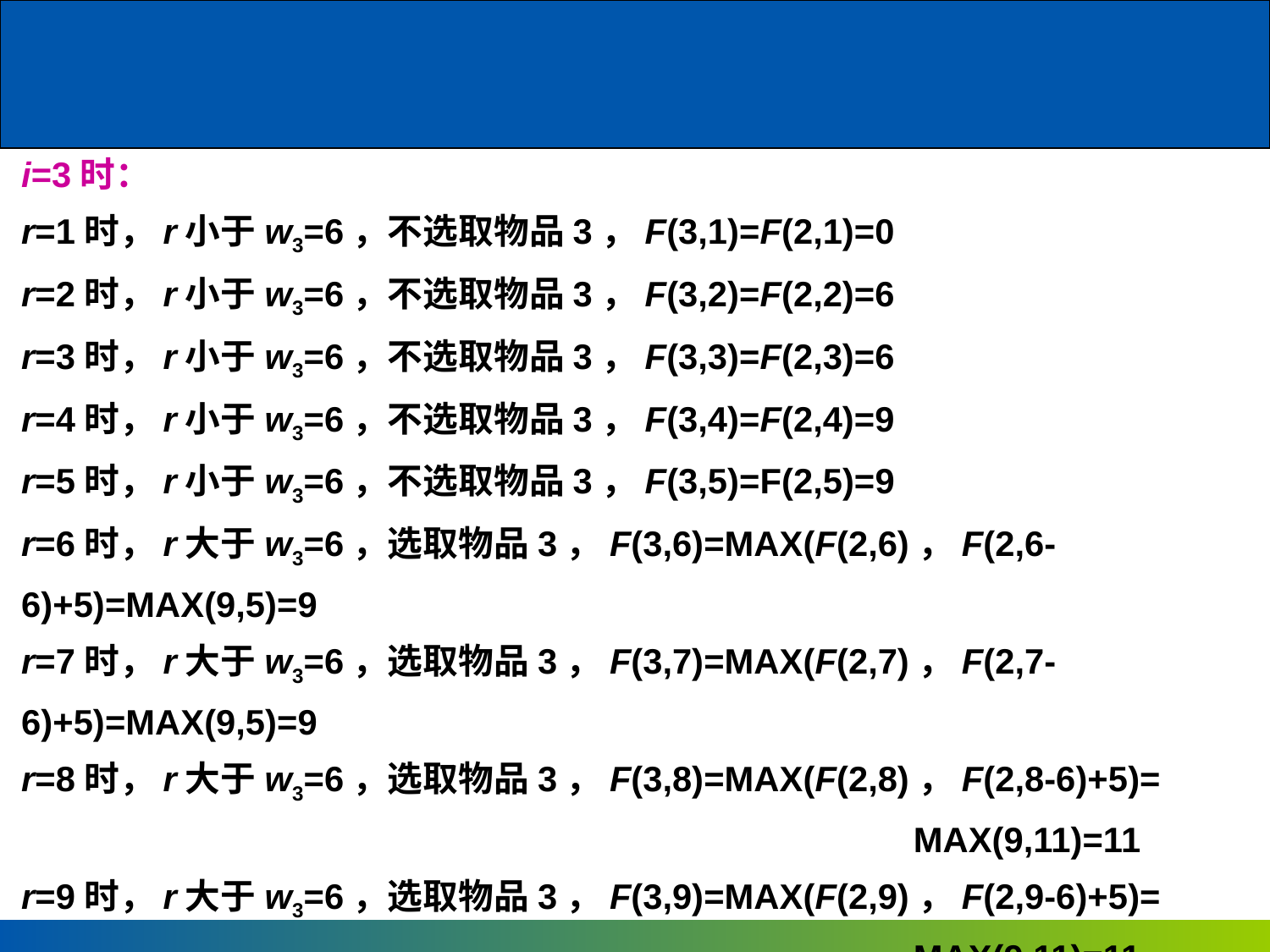

i=3时：
r=1时，r小于w3=6，不选取物品3，F(3,1)=F(2,1)=0
r=2时，r小于w3=6，不选取物品3，F(3,2)=F(2,2)=6
r=3时，r小于w3=6，不选取物品3，F(3,3)=F(2,3)=6
r=4时，r小于w3=6，不选取物品3，F(3,4)=F(2,4)=9
r=5时，r小于w3=6，不选取物品3，F(3,5)=F(2,5)=9
r=6时，r大于w3=6，选取物品3，F(3,6)=MAX(F(2,6)，F(2,6-6)+5)=MAX(9,5)=9
r=7时，r大于w3=6，选取物品3，F(3,7)=MAX(F(2,7)，F(2,7-6)+5)=MAX(9,5)=9
r=8时，r大于w3=6，选取物品3，F(3,8)=MAX(F(2,8)，F(2,8-6)+5)=
　　　　　　　　　　　　　　　　　　　　　　　　　MAX(9,11)=11
r=9时，r大于w3=6，选取物品3，F(3,9)=MAX(F(2,9)，F(2,9-6)+5)=
　　　　　　　　　　　　　　　　　　　　　　　　　MAX(9,11)=11
r=10时，r大于w3=6，选取物品3，F(3,10)=MAX(F(2,10),F(2,10-6)+5)=
　　　　　　　　　　　　　　　　　　　　　　　　　MAX(9,14)=14